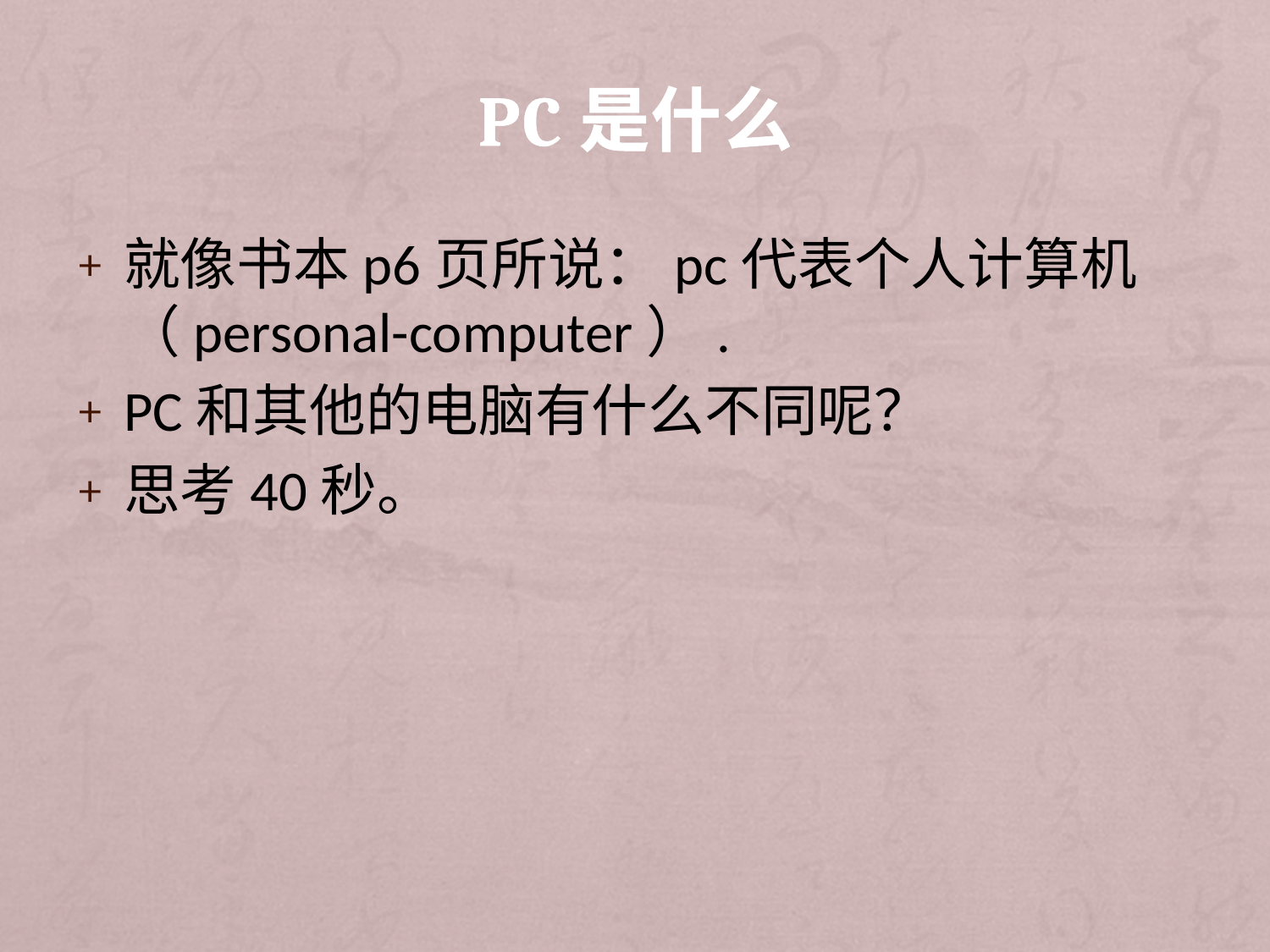

# Pc是什么
就像书本p6页所说：pc代表个人计算机（personal-computer）.
PC和其他的电脑有什么不同呢？
思考40秒。